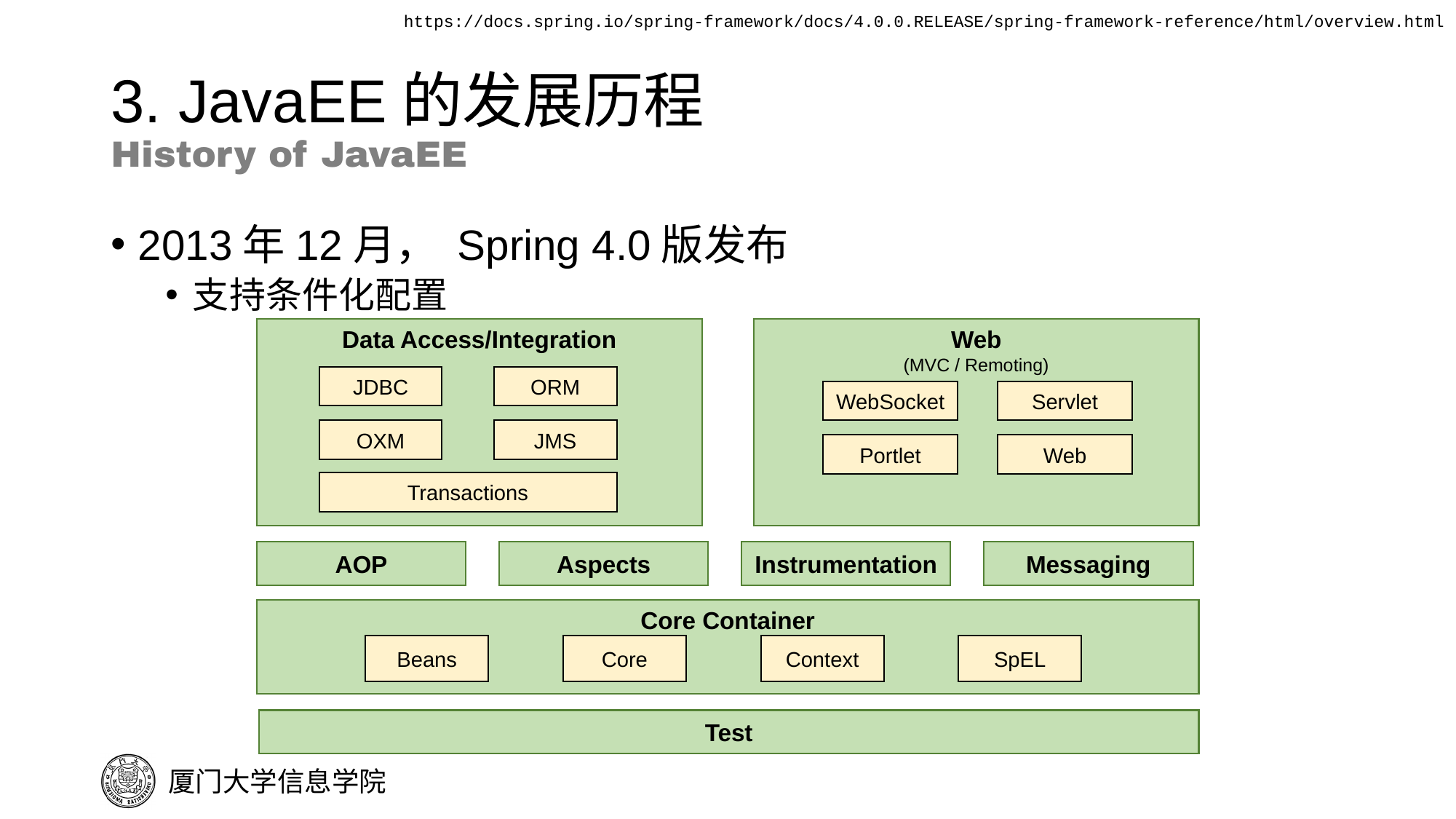

https://docs.spring.io/spring-framework/docs/4.0.0.RELEASE/spring-framework-reference/html/overview.html
# 3. JavaEE的发展历程 History of JavaEE
2013年12月， Spring 4.0版发布
支持条件化配置
Data Access/Integration
Web
(MVC / Remoting)
JDBC
ORM
WebSocket
Servlet
OXM
JMS
Portlet
Web
Transactions
AOP
Aspects
Instrumentation
Messaging
Core Container
Beans
Core
Context
SpEL
Test